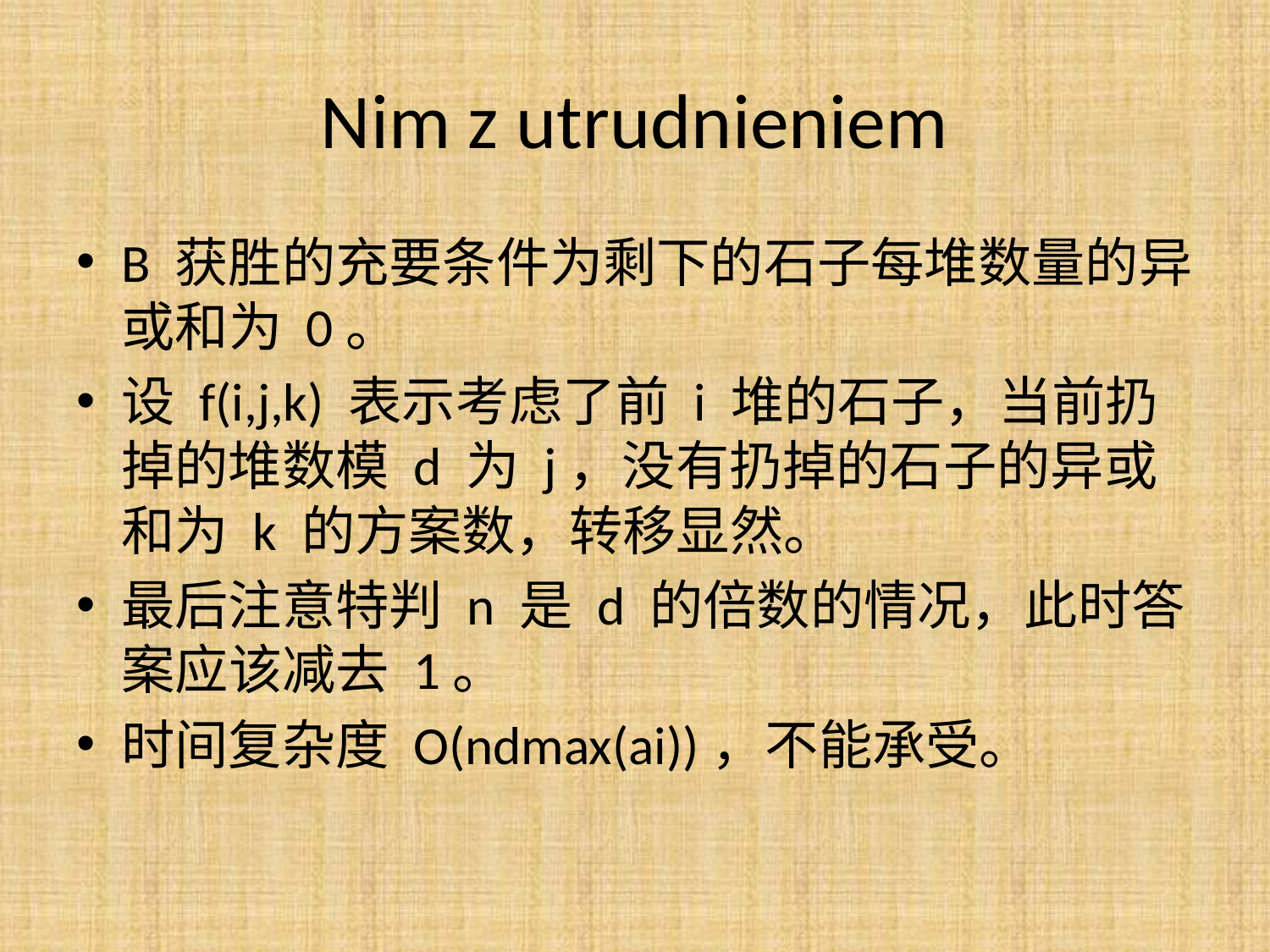

# Nim z utrudnieniem
B 获胜的充要条件为剩下的石子每堆数量的异或和为 0。
设 f(i,j,k) 表示考虑了前 i 堆的石子，当前扔掉的堆数模 d 为 j，没有扔掉的石子的异或和为 k 的方案数，转移显然。
最后注意特判 n 是 d 的倍数的情况，此时答案应该减去 1。
时间复杂度 O(ndmax(ai))，不能承受。